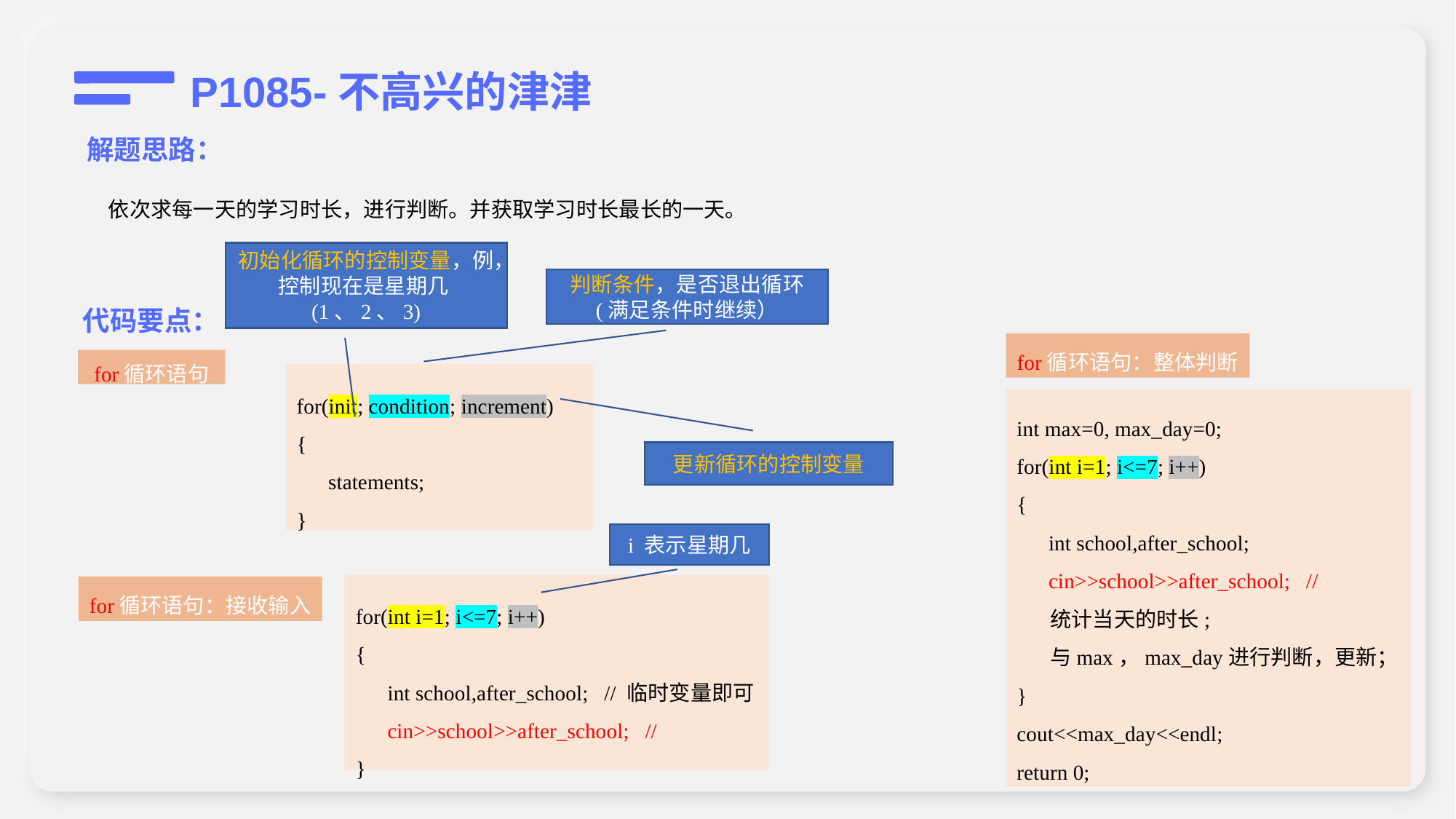

P1085-不高兴的津津

解题思路：
依次求每一天的学习时长，进行判断。并获取学习时长最长的一天。

初始化循环的控制变量，例，控制现在是星期几(1、2、3)
判断条件，是否退出循环
(满足条件时继续）
代码要点：
for循环语句：整体判断

int max=0, max_day=0;
for(int i=1; i<=7; i++)
{
      int school,after_school;
      cin>>school>>after_school;   //
      统计当天的时长;
      与max，max_day进行判断，更新；
}
cout<<max_day<<endl;
return 0;

for循环语句

for(init; condition; increment)
{
      statements;
}
更新循环的控制变量
i 表示星期几

for(int i=1; i<=7; i++)
{
      int school,after_school;   // 临时变量即可
      cin>>school>>after_school;   //
}
for循环语句：接收输入